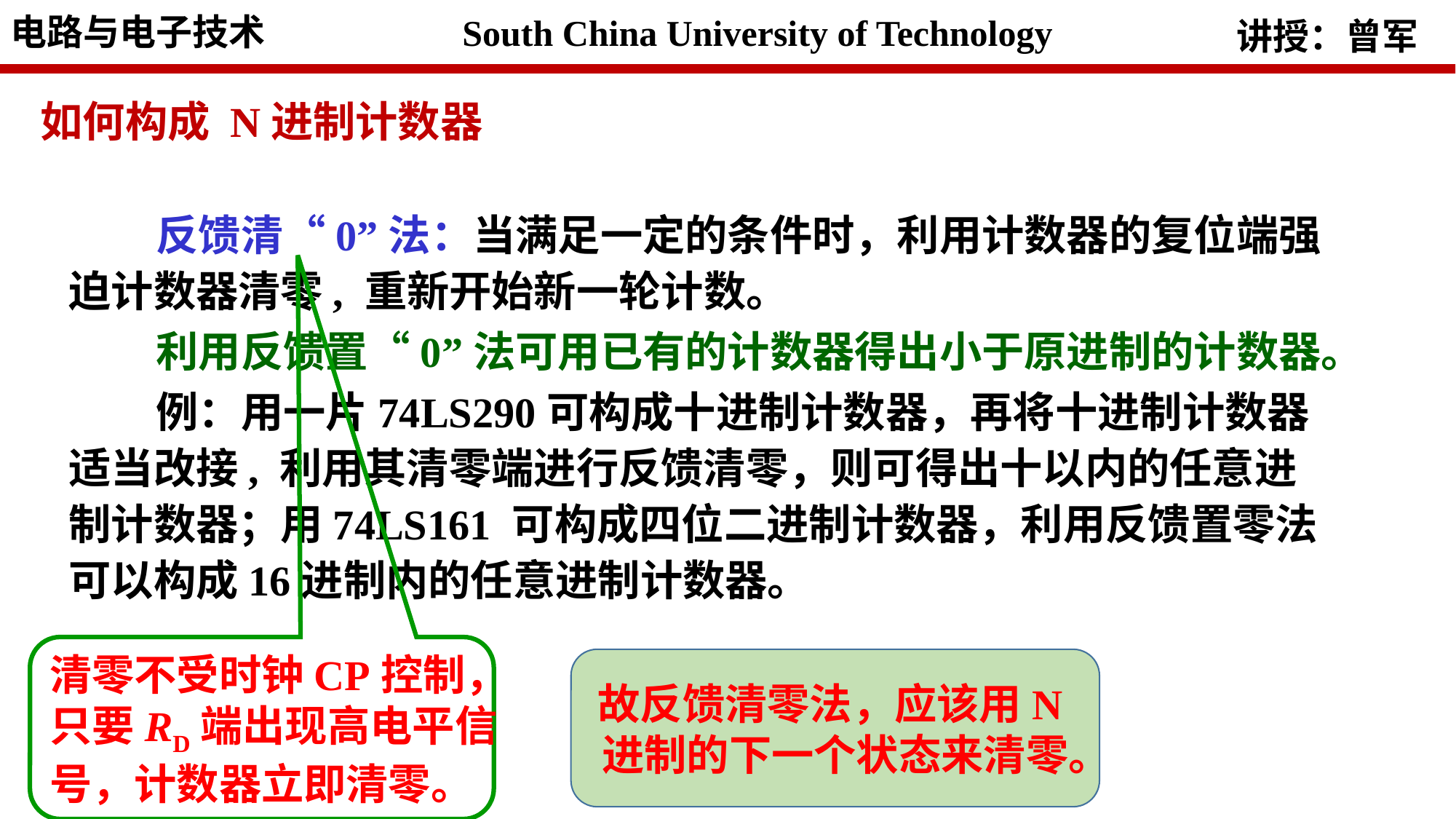

如何构成 N进制计数器
        反馈清“0”法：当满足一定的条件时，利用计数器的复位端强迫计数器清零, 重新开始新一轮计数。
        利用反馈置“0”法可用已有的计数器得出小于原进制的计数器。
        例：用一片74LS290可构成十进制计数器，再将十进制计数器适当改接, 利用其清零端进行反馈清零，则可得出十以内的任意进制计数器；用74LS161 可构成四位二进制计数器，利用反馈置零法可以构成16进制内的任意进制计数器。
清零不受时钟CP控制，
只要RD端出现高电平信
号，计数器立即清零。
故反馈清零法，应该用N进制的下一个状态来清零。